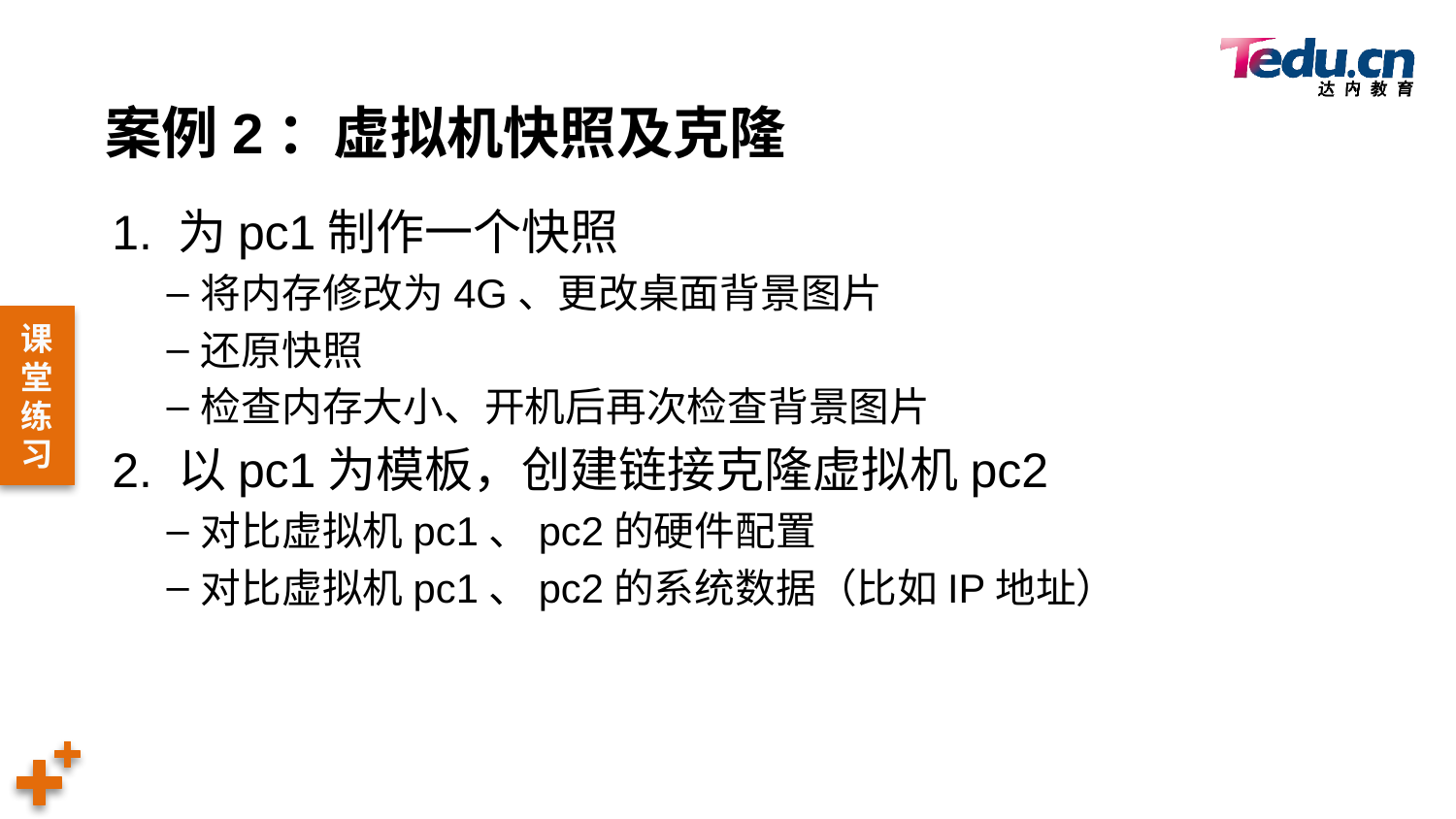

# 案例2：虚拟机快照及克隆
1. 为pc1制作一个快照
将内存修改为4G、更改桌面背景图片
还原快照
检查内存大小、开机后再次检查背景图片
2. 以pc1为模板，创建链接克隆虚拟机pc2
对比虚拟机pc1、pc2的硬件配置
对比虚拟机pc1、pc2的系统数据（比如IP地址）